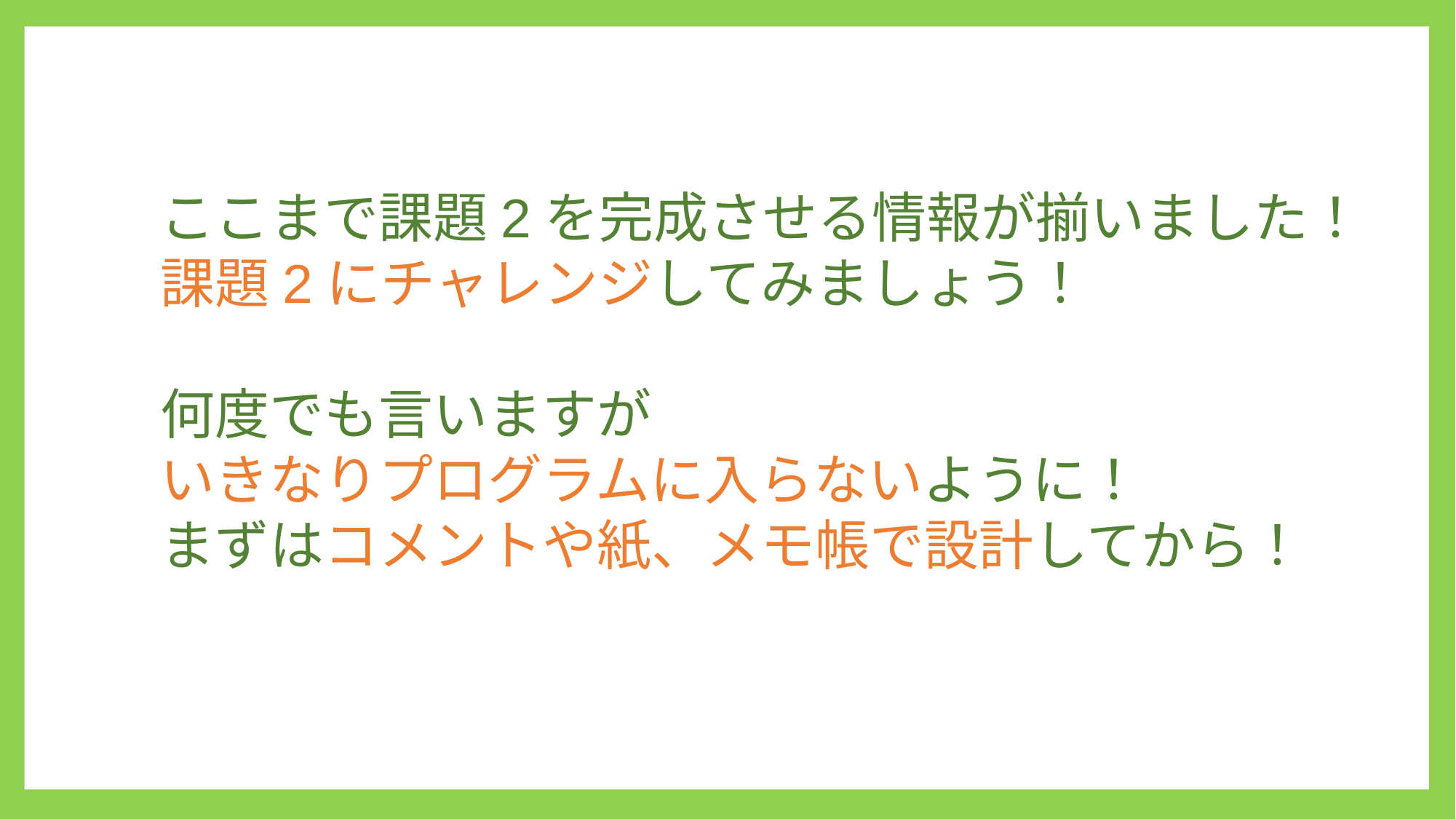

ここまで課題2を完成させる情報が揃いました！
課題2にチャレンジしてみましょう！

何度でも言いますが
いきなりプログラムに入らないように！
まずはコメントや紙、メモ帳で設計してから！